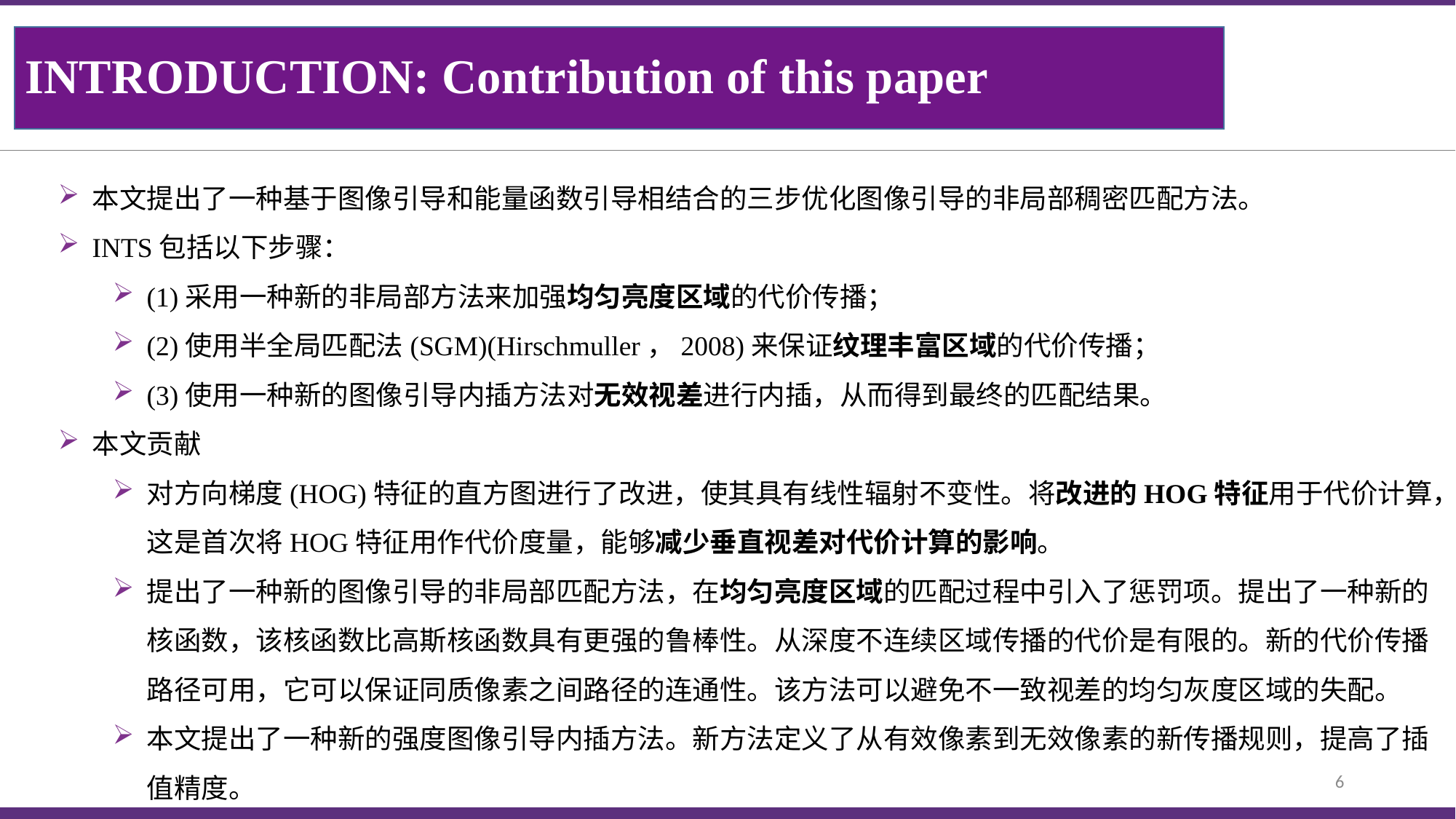

INTRODUCTION: Contribution of this paper
本文提出了一种基于图像引导和能量函数引导相结合的三步优化图像引导的非局部稠密匹配方法。
INTS包括以下步骤：
(1)采用一种新的非局部方法来加强均匀亮度区域的代价传播；
(2)使用半全局匹配法(SGM)(Hirschmuller，2008)来保证纹理丰富区域的代价传播；
(3)使用一种新的图像引导内插方法对无效视差进行内插，从而得到最终的匹配结果。
本文贡献
对方向梯度(HOG)特征的直方图进行了改进，使其具有线性辐射不变性。将改进的HOG特征用于代价计算，这是首次将HOG特征用作代价度量，能够减少垂直视差对代价计算的影响。
提出了一种新的图像引导的非局部匹配方法，在均匀亮度区域的匹配过程中引入了惩罚项。提出了一种新的核函数，该核函数比高斯核函数具有更强的鲁棒性。从深度不连续区域传播的代价是有限的。新的代价传播路径可用，它可以保证同质像素之间路径的连通性。该方法可以避免不一致视差的均匀灰度区域的失配。
本文提出了一种新的强度图像引导内插方法。新方法定义了从有效像素到无效像素的新传播规则，提高了插值精度。
6